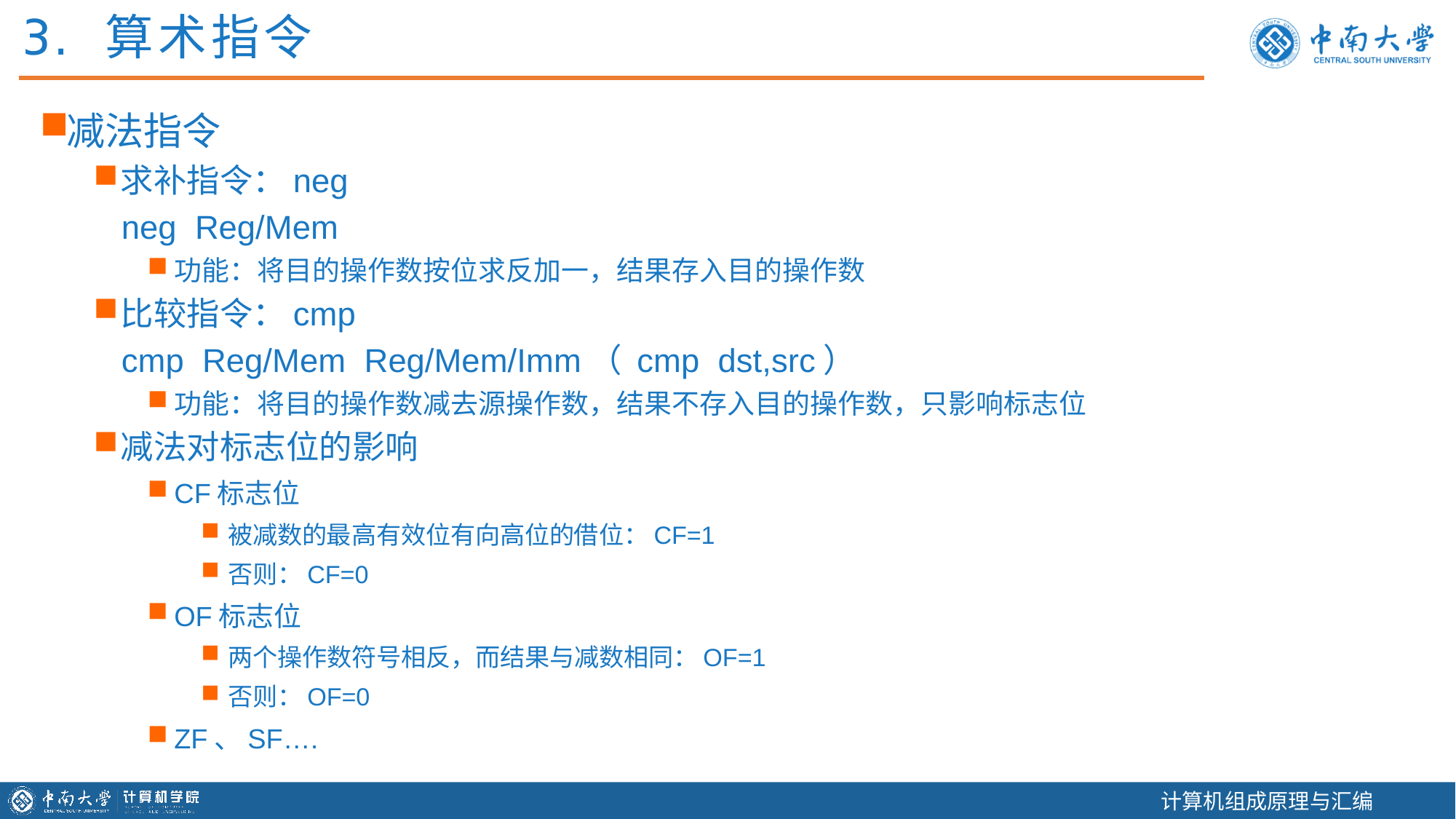

3. 算术指令
减法指令
求补指令：neg
   neg  Reg/Mem
功能：将目的操作数按位求反加一，结果存入目的操作数
比较指令：cmp
   cmp  Reg/Mem  Reg/Mem/Imm（ cmp  dst,src）
功能：将目的操作数减去源操作数，结果不存入目的操作数，只影响标志位
减法对标志位的影响
CF标志位
被减数的最高有效位有向高位的借位：CF=1
否则：CF=0
OF标志位
两个操作数符号相反，而结果与减数相同：OF=1
否则：OF=0
ZF、SF….

26